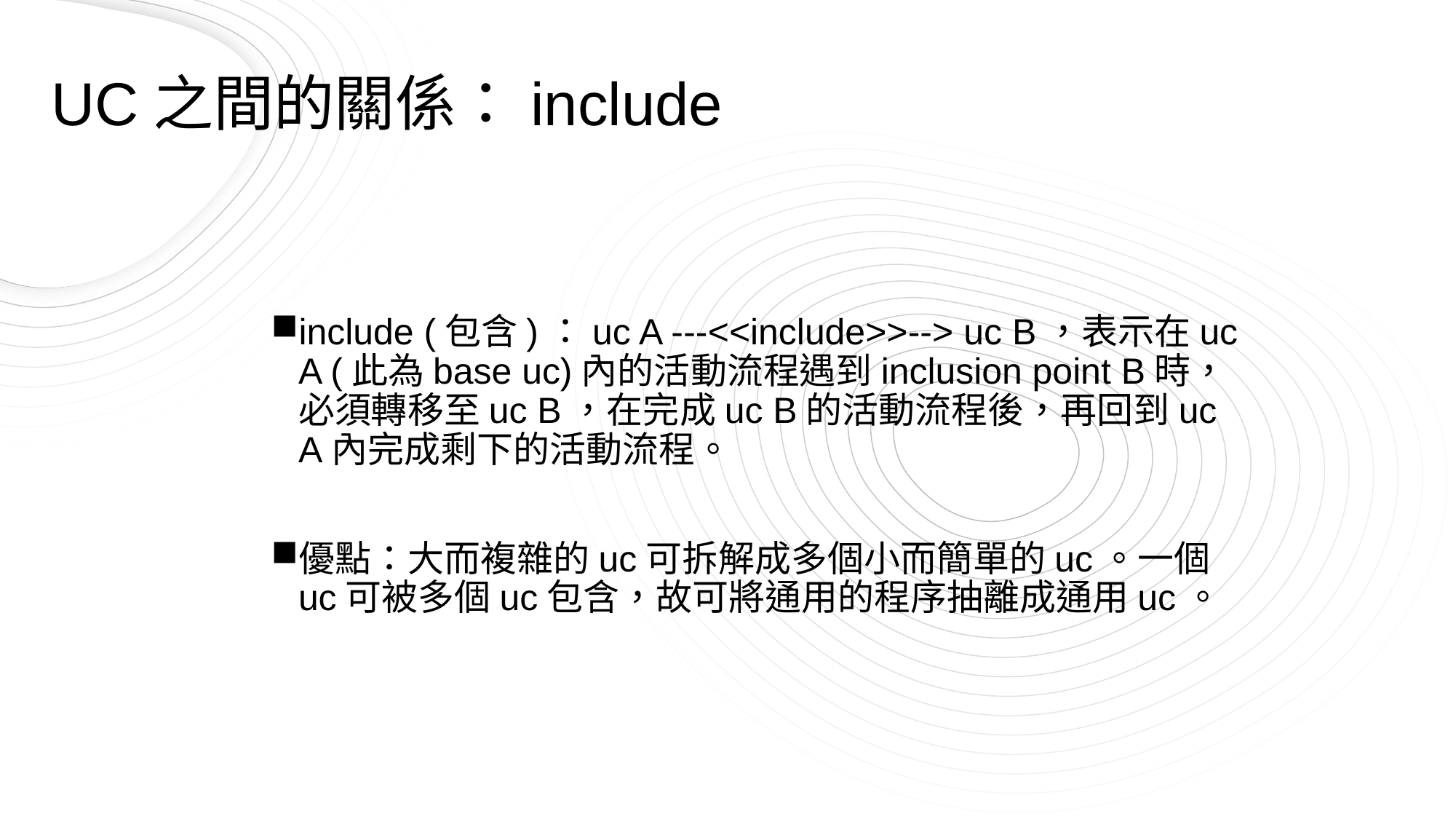

UC之間的關係：include
include (包含)：uc A ---<<include>>--> uc B，表示在uc A (此為base uc)內的活動流程遇到inclusion point B時，必須轉移至uc B，在完成uc B的活動流程後，再回到uc A內完成剩下的活動流程。

優點：大而複雜的uc可拆解成多個小而簡單的uc。一個uc可被多個uc包含，故可將通用的程序抽離成通用uc。